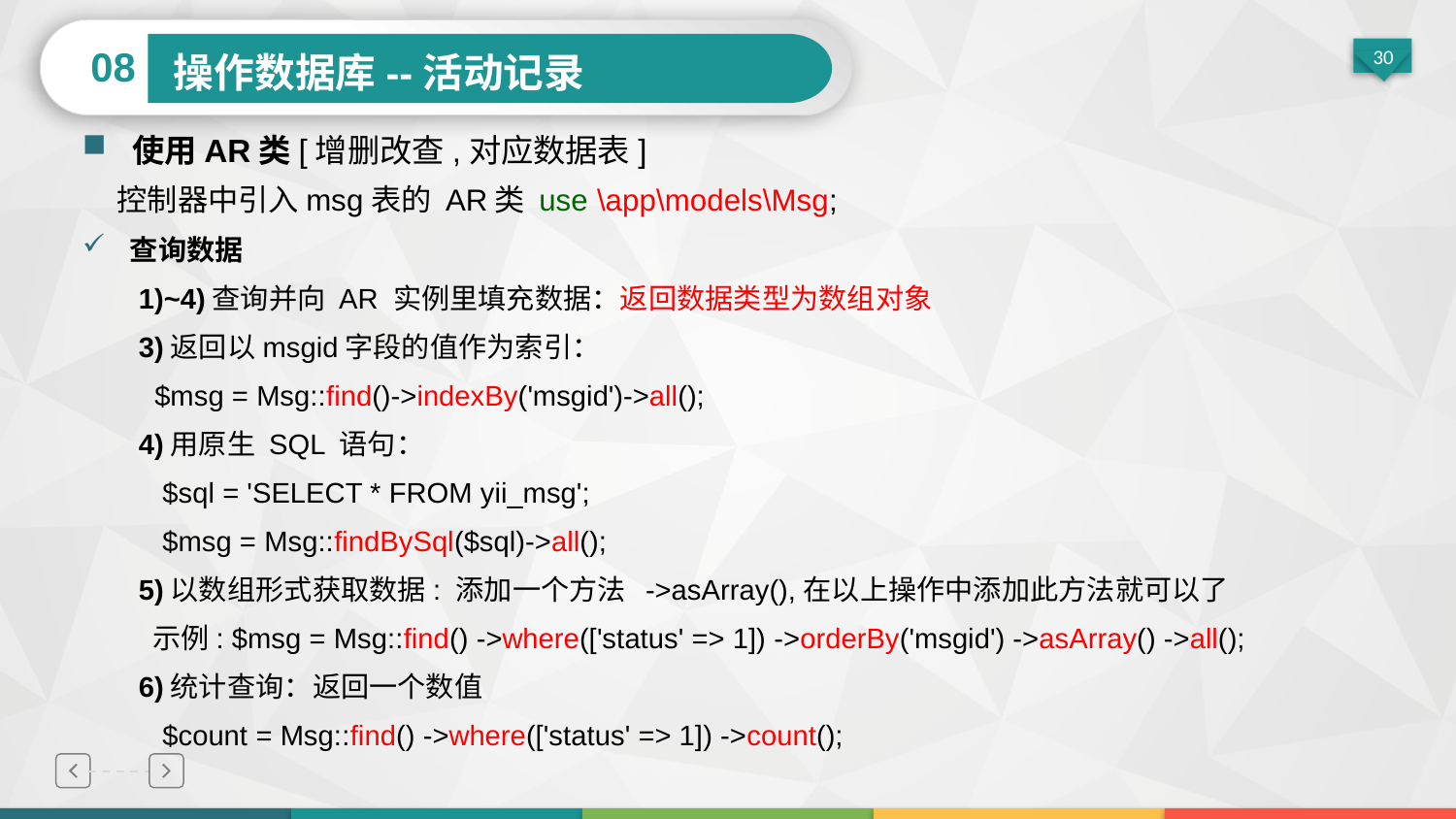

08
操作数据库--活动记录
 使用AR类[增删改查,对应数据表]
    控制器中引入msg表的 AR类 use \app\models\Msg;
 查询数据
       1)~4)查询并向 AR 实例里填充数据：返回数据类型为数组对象
       3)返回以msgid字段的值作为索引：
         $msg = Msg::find()->indexBy('msgid')->all();
       4)用原生 SQL 语句：
          $sql = 'SELECT * FROM yii_msg';
          $msg = Msg::findBySql($sql)->all();
       5)以数组形式获取数据: 添加一个方法  ->asArray(),在以上操作中添加此方法就可以了
          示例: $msg = Msg::find() ->where(['status' => 1]) ->orderBy('msgid') ->asArray() ->all();
       6)统计查询：返回一个数值
          $count = Msg::find() ->where(['status' => 1]) ->count();